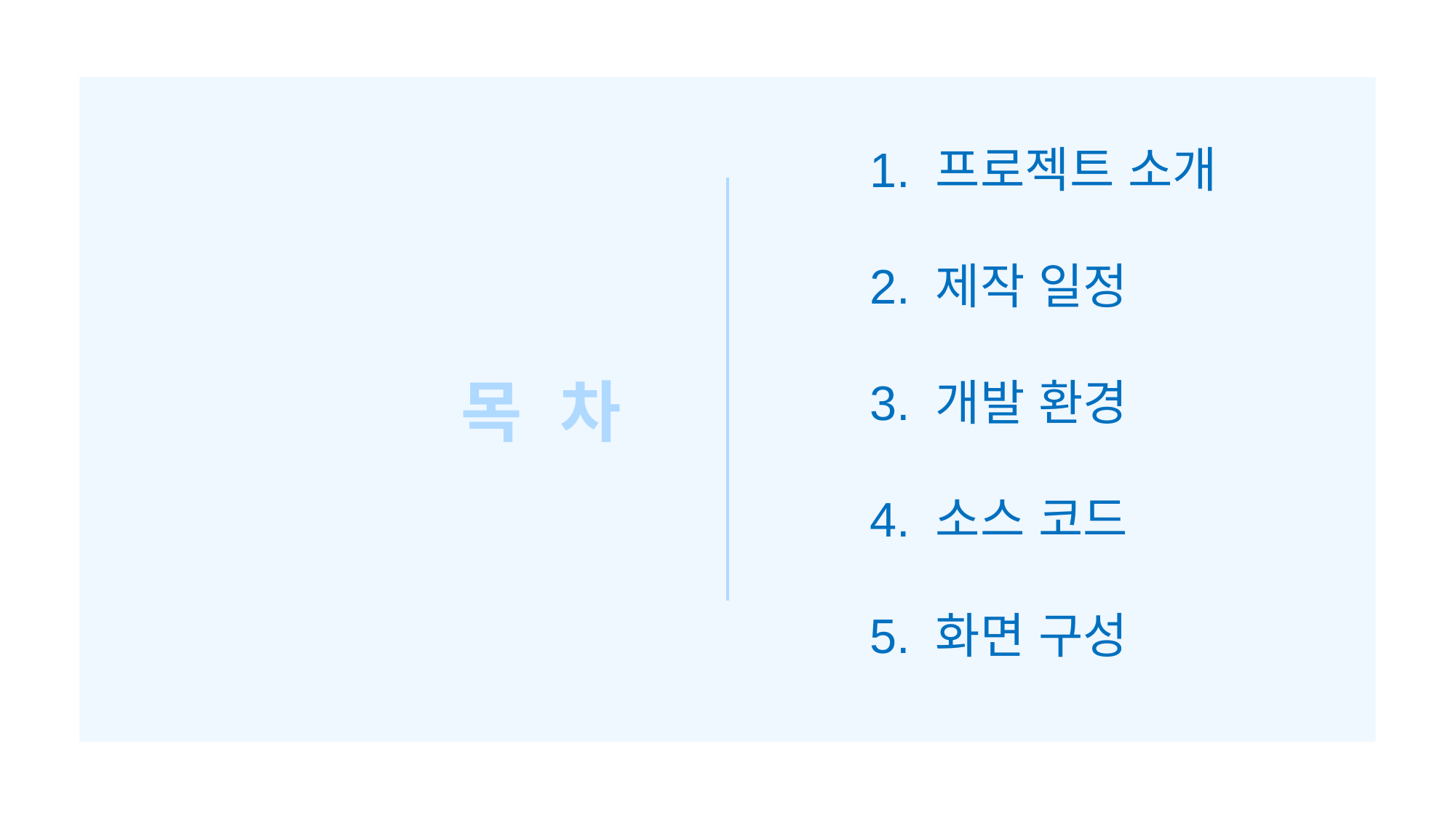

프로젝트 소개
 제작 일정
 개발 환경
 소스 코드
 화면 구성

목  차